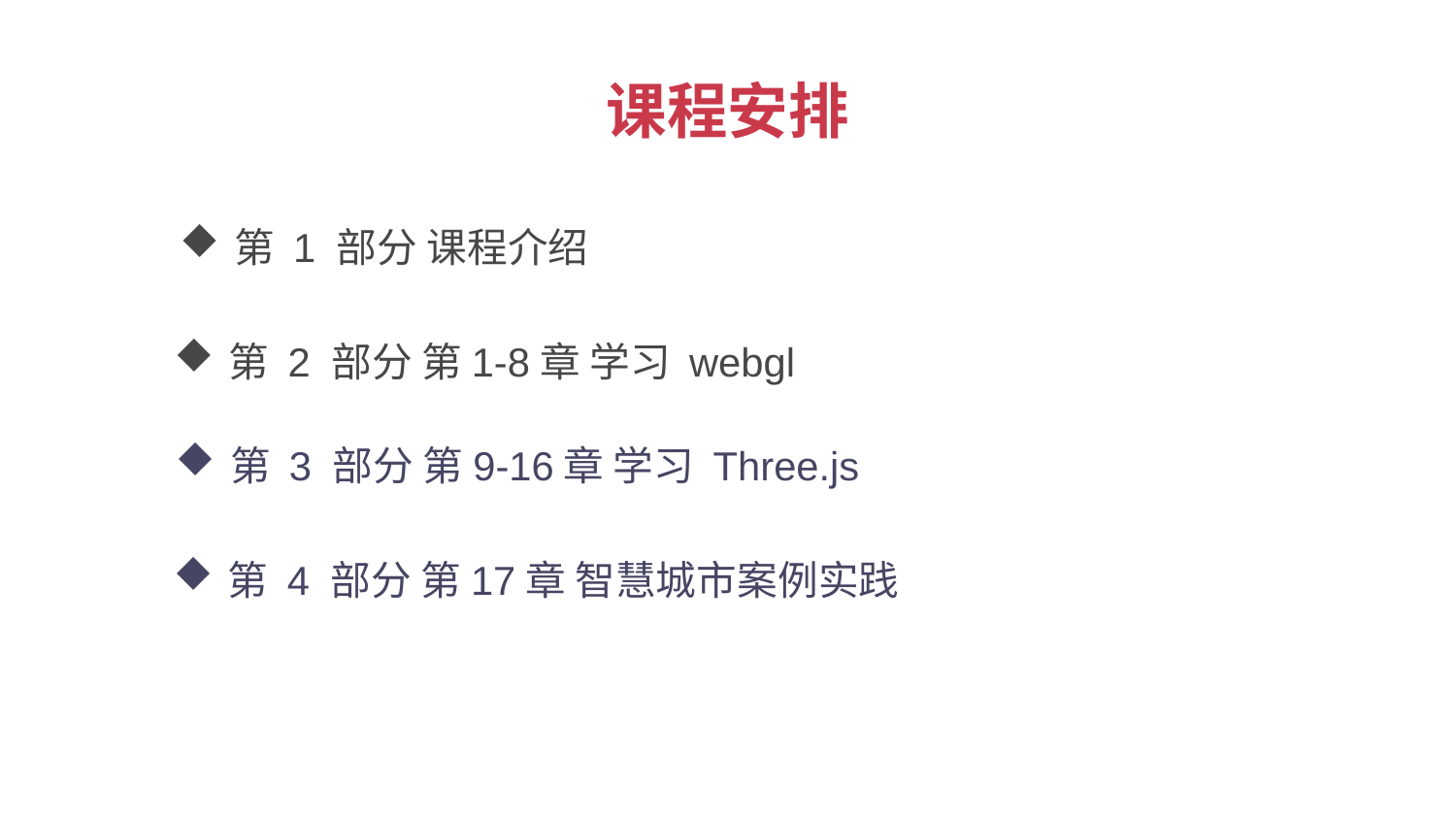

课程安排
第 1 部分 课程介绍
第 2 部分 第1-8章 学习 webgl
第 3 部分 第9-16章 学习 Three.js
第 4 部分 第17章 智慧城市案例实践